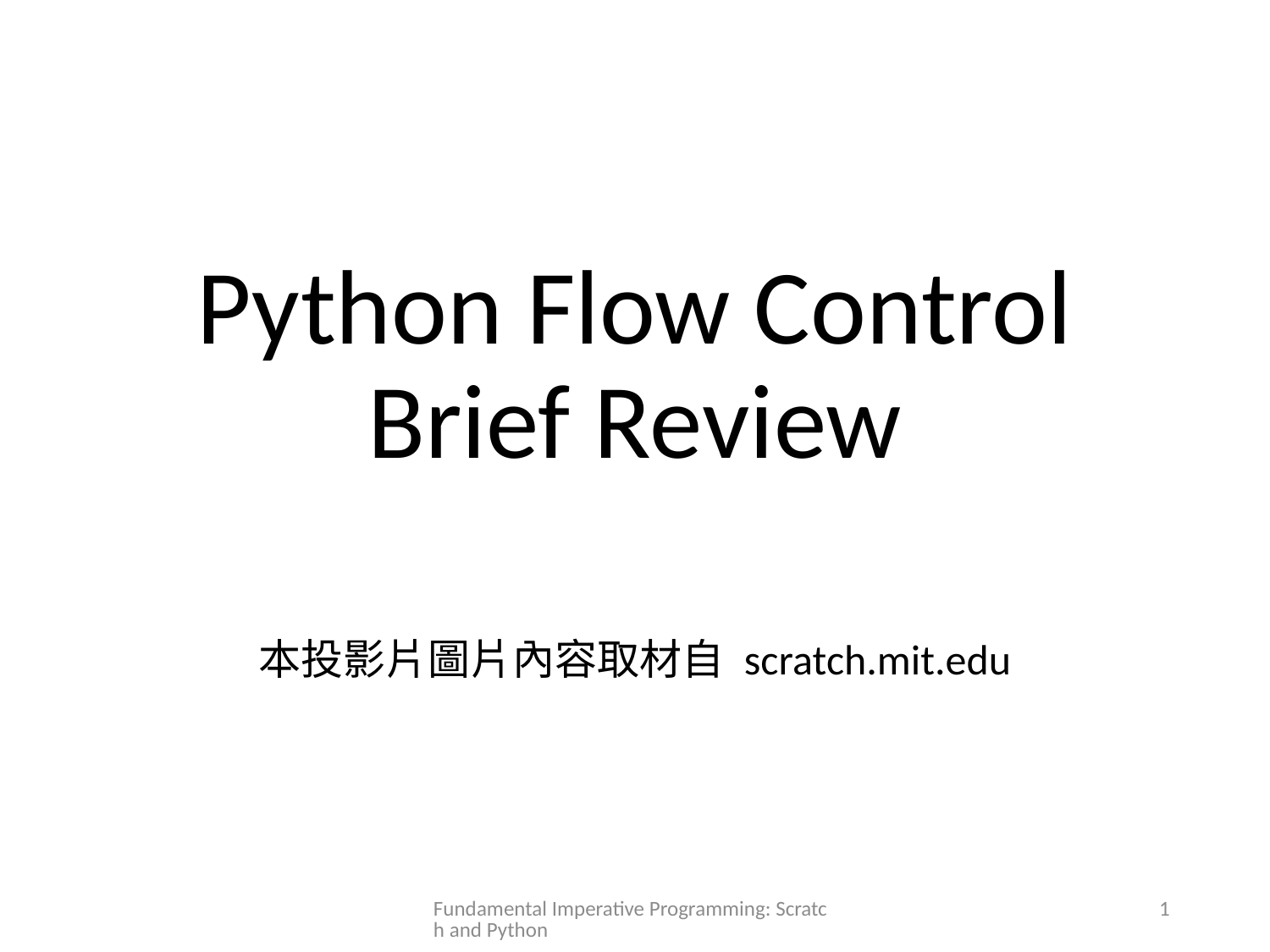

# Python Flow Control Brief Review

本投影片圖片內容取材自 scratch.mit.edu
Fundamental Imperative Programming: Scratch and Python
1